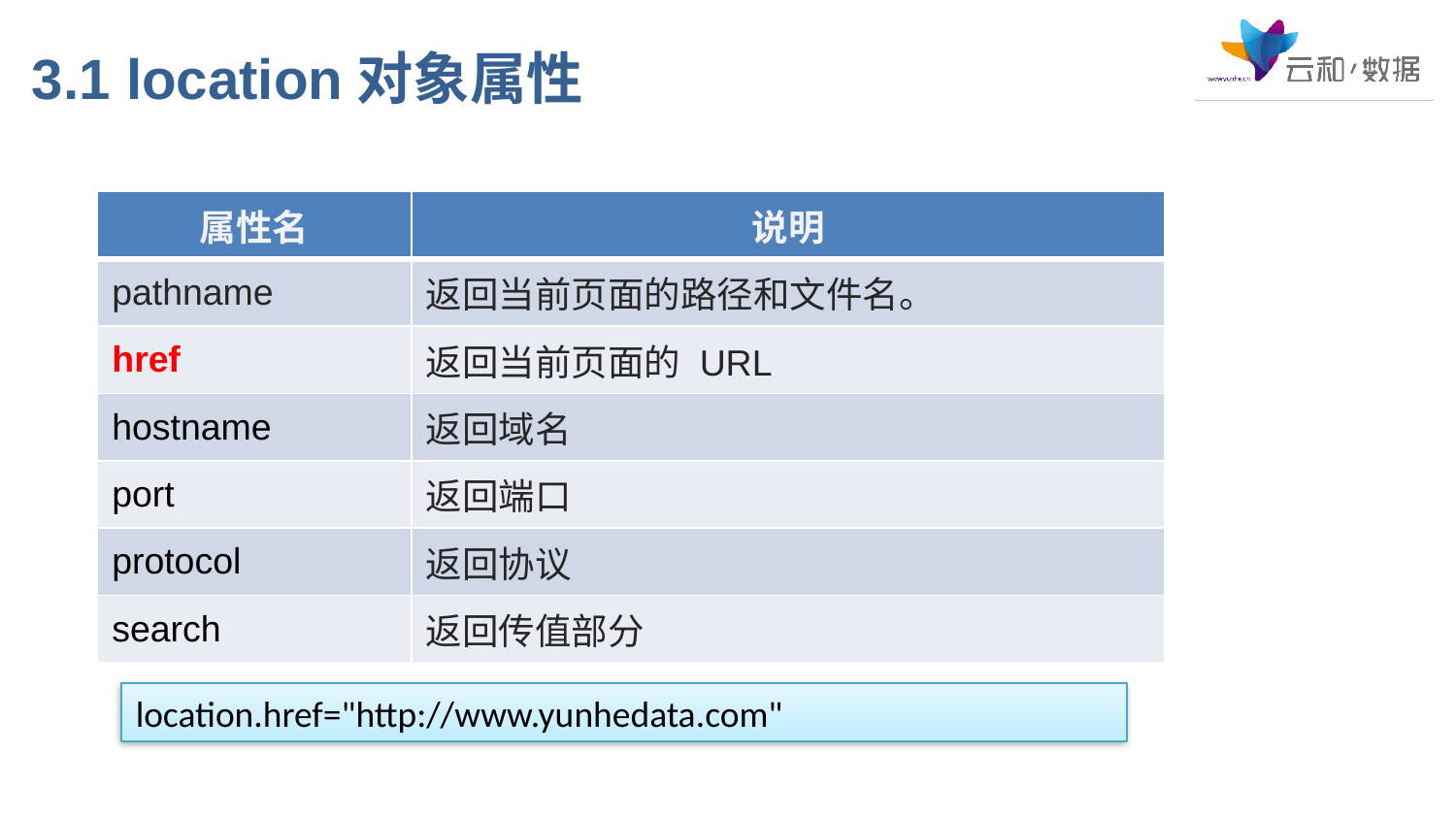

# 3.1 location对象属性
| 属性名 | 说明 |
| --- | --- |
| pathname | 返回当前页面的路径和文件名。 |
| href | 返回当前页面的 URL |
| hostname | 返回域名 |
| port | 返回端口 |
| protocol | 返回协议 |
| search | 返回传值部分 |
location.href="http://www.yunhedata.com"
12